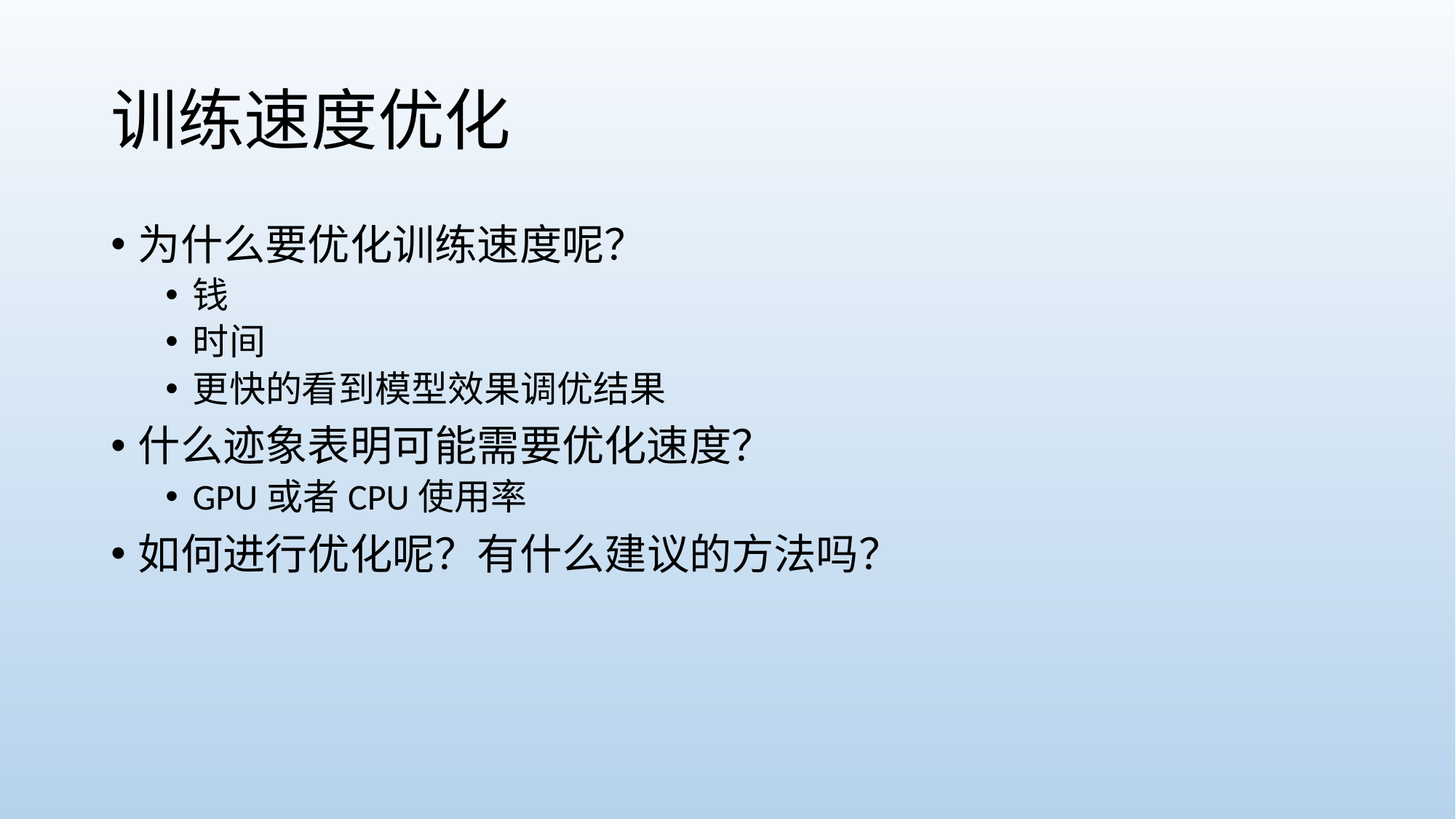

# 训练速度优化
为什么要优化训练速度呢？
钱
时间
更快的看到模型效果调优结果
什么迹象表明可能需要优化速度？
GPU或者CPU使用率
如何进行优化呢？有什么建议的方法吗？